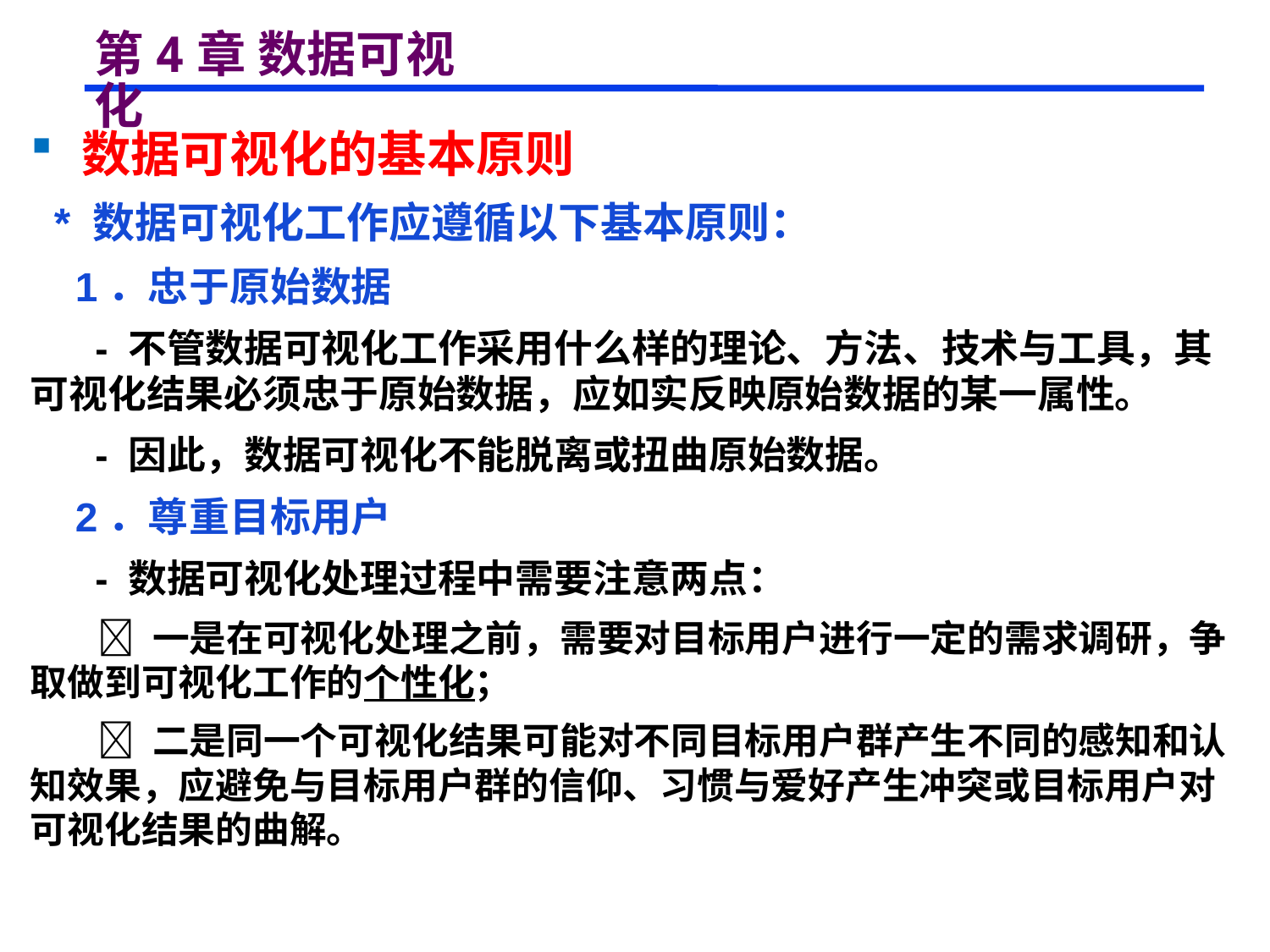

# 第4章 数据可视化
 数据可视化的基本原则
  * 数据可视化工作应遵循以下基本原则：
    1．忠于原始数据
      - 不管数据可视化工作采用什么样的理论、方法、技术与工具，其可视化结果必须忠于原始数据，应如实反映原始数据的某一属性。
      - 因此，数据可视化不能脱离或扭曲原始数据。
    2．尊重目标用户
      - 数据可视化处理过程中需要注意两点：
        • 一是在可视化处理之前，需要对目标用户进行一定的需求调研，争取做到可视化工作的个性化；
        • 二是同一个可视化结果可能对不同目标用户群产生不同的感知和认知效果，应避免与目标用户群的信仰、习惯与爱好产生冲突或目标用户对可视化结果的曲解。